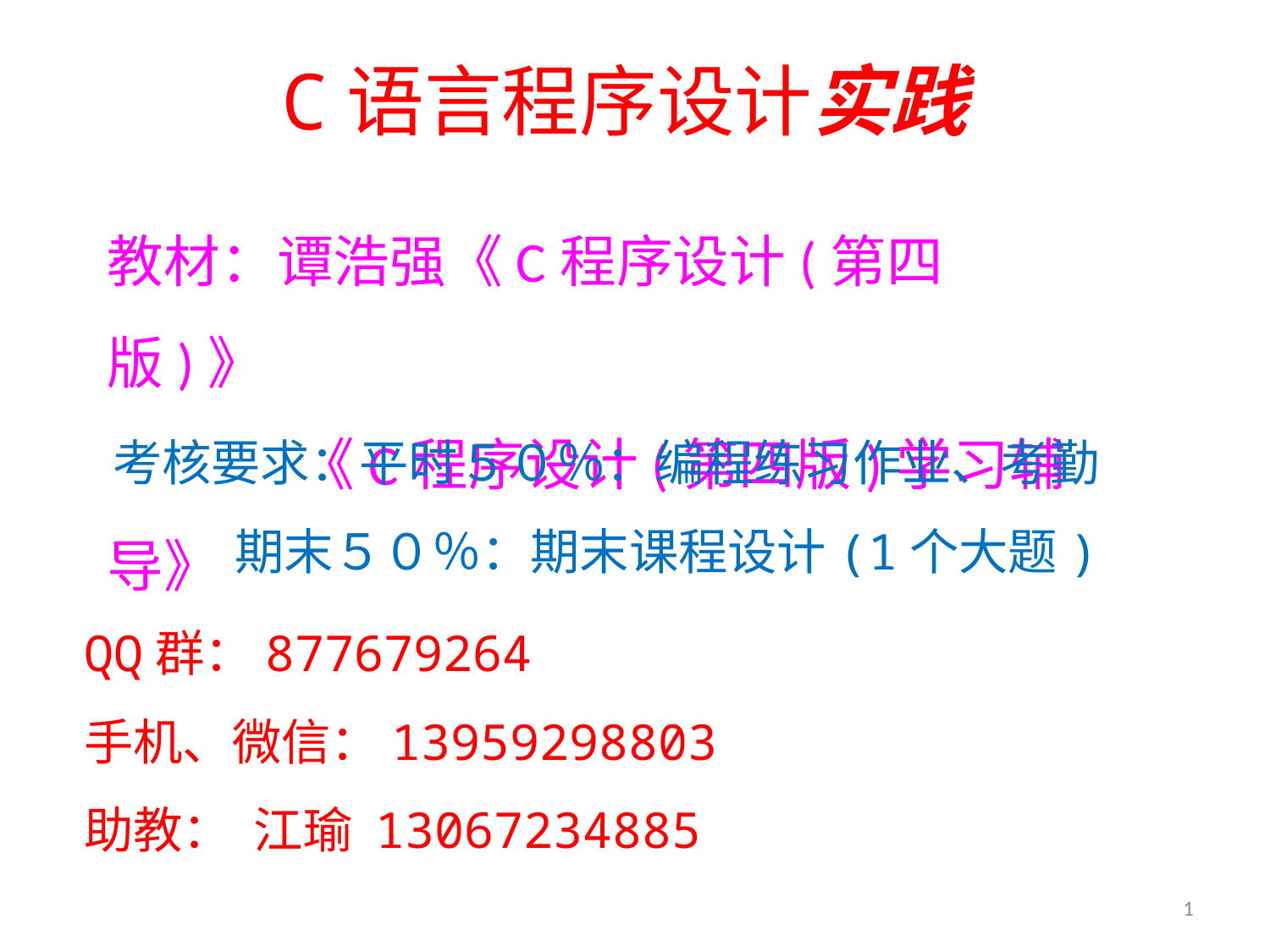

# C语言程序设计实践
教材：谭浩强《C程序设计(第四版)》
              《C程序设计(第四版)学习辅导》
考核要求：平时５０％：编程练习作业、考勤
          期末５０％：期末课程设计(1个大题)
QQ群：877679264
手机、微信：13959298803
助教：  江瑜 13067234885
1